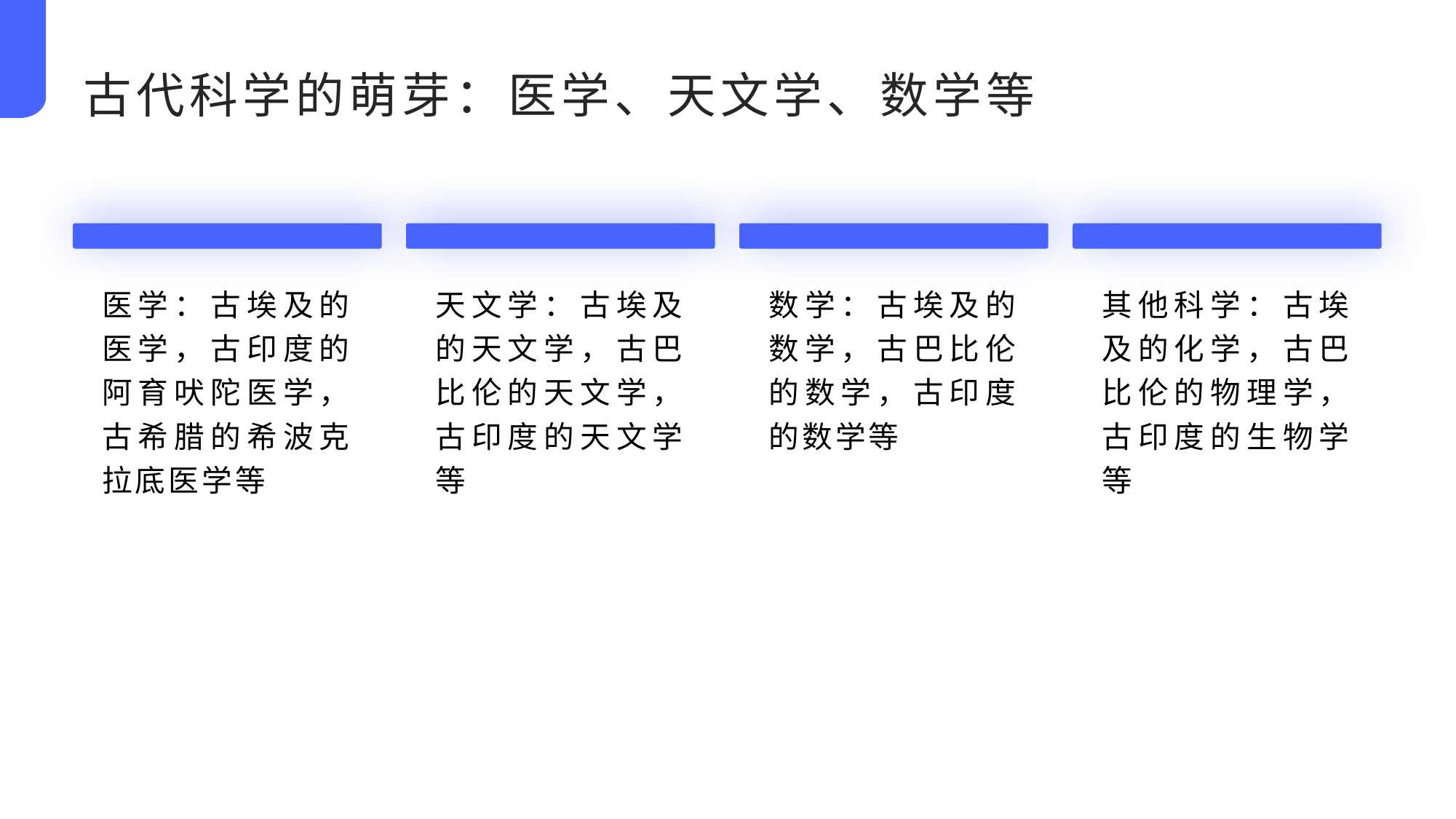

古代科学的萌芽：医学、天文学、数学等

医学：古埃及的医学，古印度的阿育吠陀医学，古希腊的希波克拉底医学等
天文学：古埃及的天文学，古巴比伦的天文学，古印度的天文学等
数学：古埃及的数学，古巴比伦的数学，古印度的数学等
其他科学：古埃及的化学，古巴比伦的物理学，古印度的生物学等